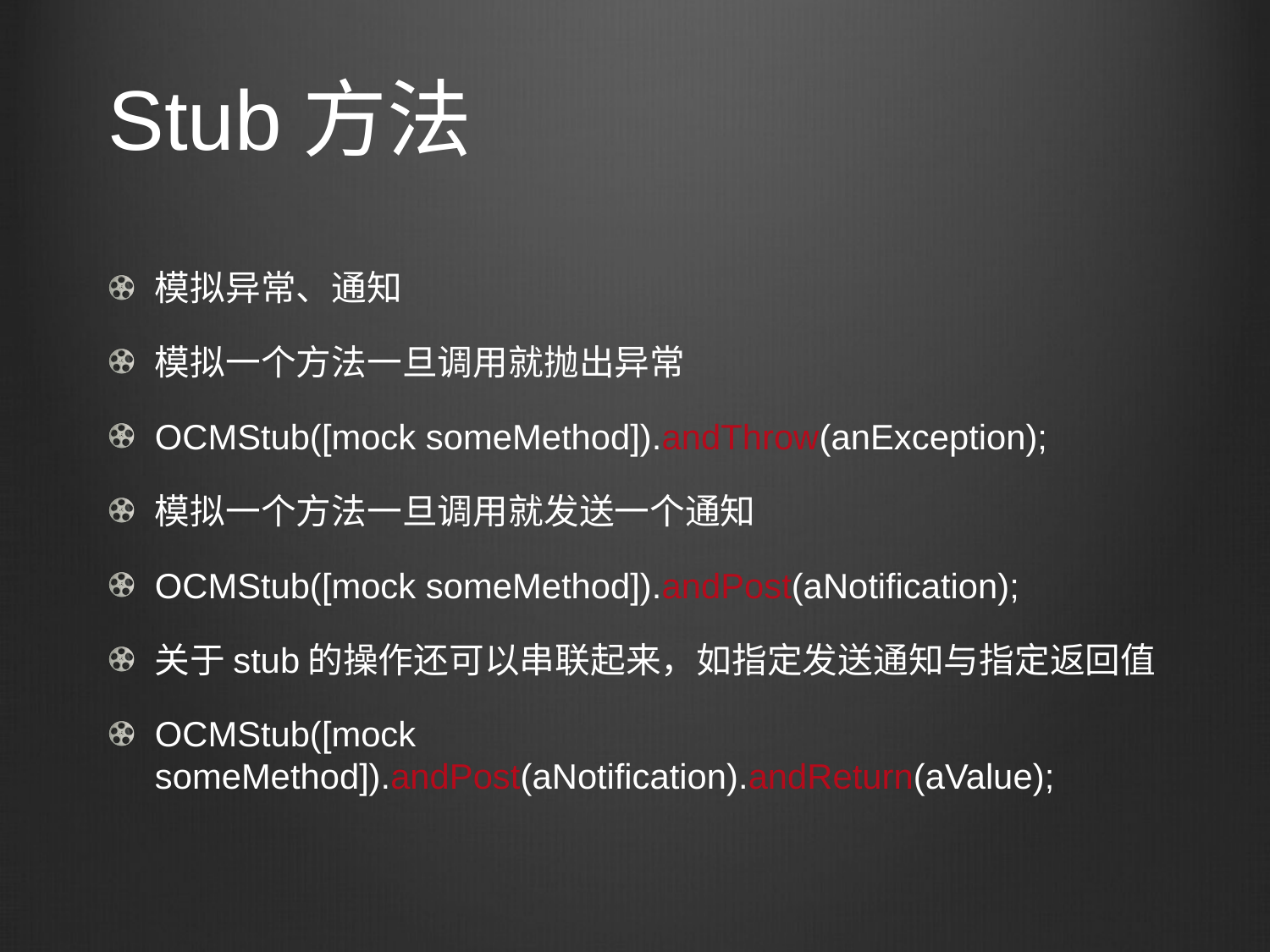

# Stub方法
模拟异常、通知
模拟一个方法一旦调用就抛出异常
OCMStub([mock someMethod]).andThrow(anException);
模拟一个方法一旦调用就发送一个通知
OCMStub([mock someMethod]).andPost(aNotification);
关于stub的操作还可以串联起来，如指定发送通知与指定返回值
OCMStub([mock someMethod]).andPost(aNotification).andReturn(aValue);